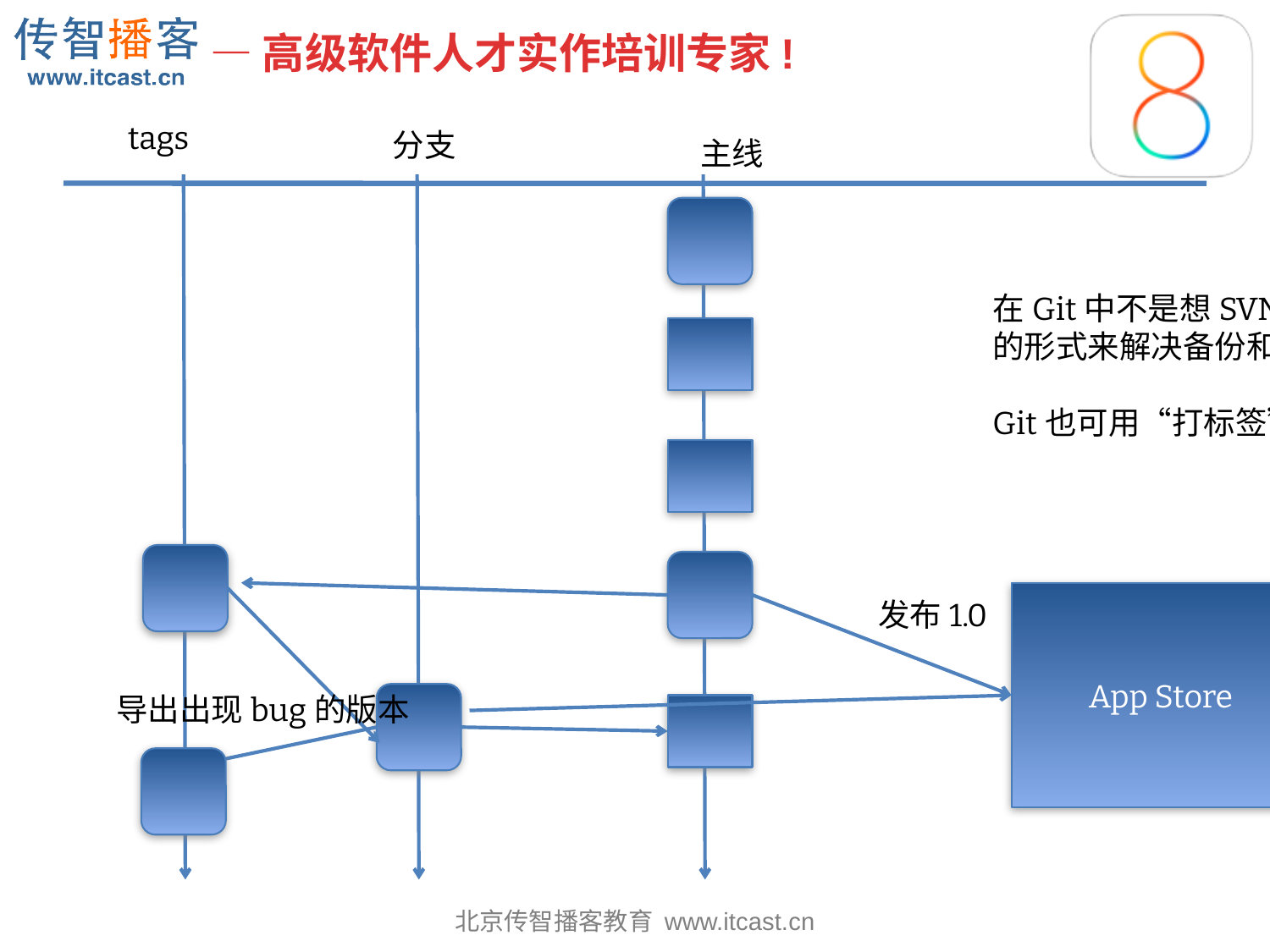

tags
分支
主线

在Git中不是想SVN一样通过拷贝代码
的形式来解决备份和开启分支的

Git也可用“打标签”

App Store
发布1.0
导出出现bug的版本